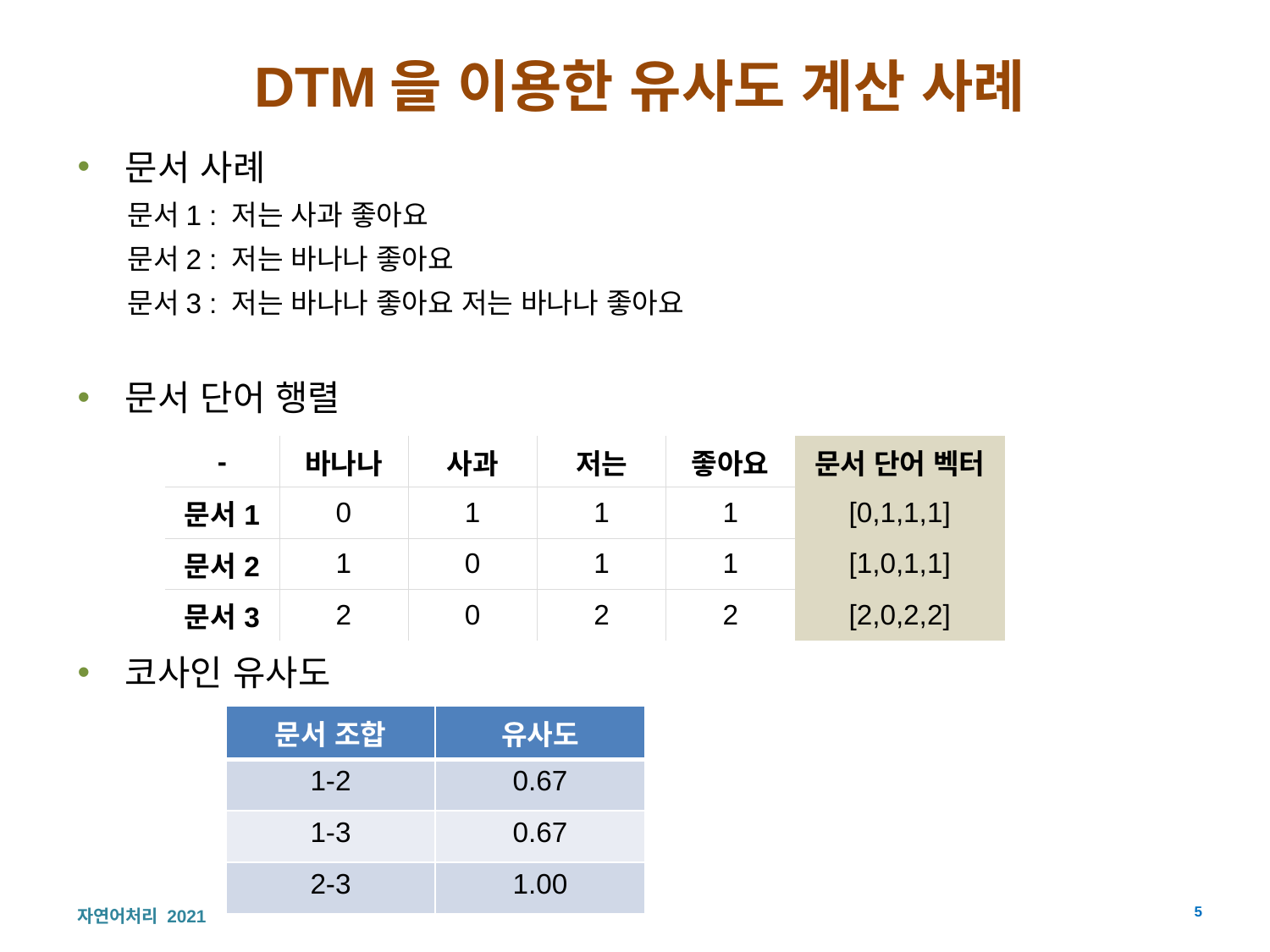

# DTM을 이용한 유사도 계산 사례
문서 사례
문서1 : 저는 사과 좋아요
문서2 : 저는 바나나 좋아요
문서3 : 저는 바나나 좋아요 저는 바나나 좋아요

문서 단어 행렬

코사인 유사도

| - | 바나나 | 사과 | 저는 | 좋아요 | 문서 단어 벡터 |
| --- | --- | --- | --- | --- | --- |
| 문서1 | 0 | 1 | 1 | 1 | [0,1,1,1] |
| 문서2 | 1 | 0 | 1 | 1 | [1,0,1,1] |
| 문서3 | 2 | 0 | 2 | 2 | [2,0,2,2] |
| 문서 조합 | 유사도 |
| --- | --- |
| 1-2 | 0.67 |
| 1-3 | 0.67 |
| 2-3 | 1.00 |